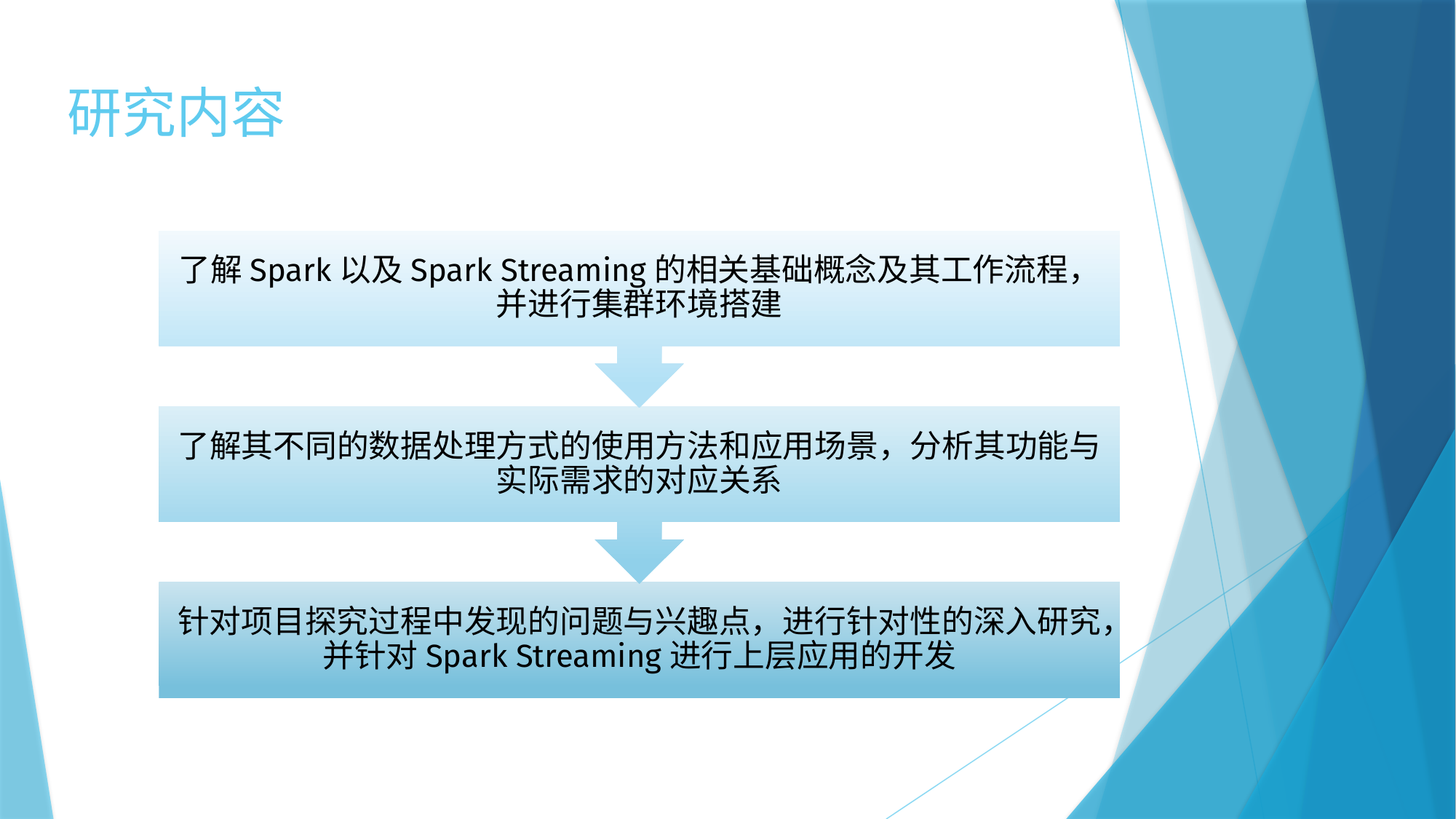

# 研究内容
针对项目探究过程中发现的问题与兴趣点，进行针对性的深入研究，并针对Spark Streaming进行上层应用的开发
了解其不同的数据处理方式的使用方法和应用场景，分析其功能与实际需求的对应关系
了解Spark以及Spark Streaming的相关基础概念及其工作流程，并进行集群环境搭建